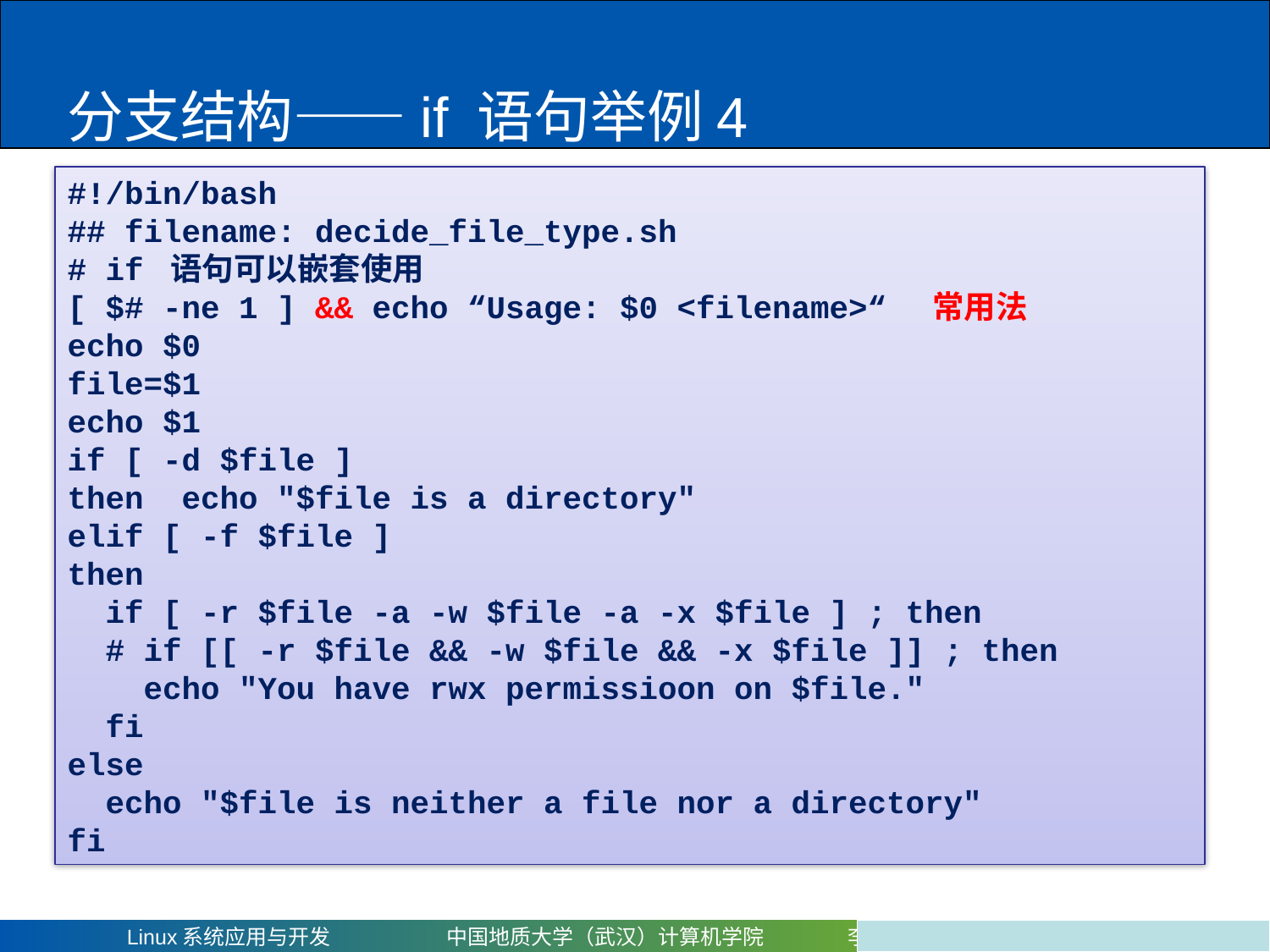

# 分支结构——if 语句举例4
#!/bin/bash
## filename: decide_file_type.sh
# if 语句可以嵌套使用
[ $# -ne 1 ] && echo “Usage: $0 <filename>“  常用法
echo $0
file=$1
echo $1
if [ -d $file ]
then  echo "$file is a directory"
elif [ -f $file ]
then
  if [ -r $file -a -w $file -a -x $file ] ; then
  # if [[ -r $file && -w $file && -x $file ]] ; then
    echo "You have rwx permissioon on $file."
  fi
else
  echo "$file is neither a file nor a directory"
fi